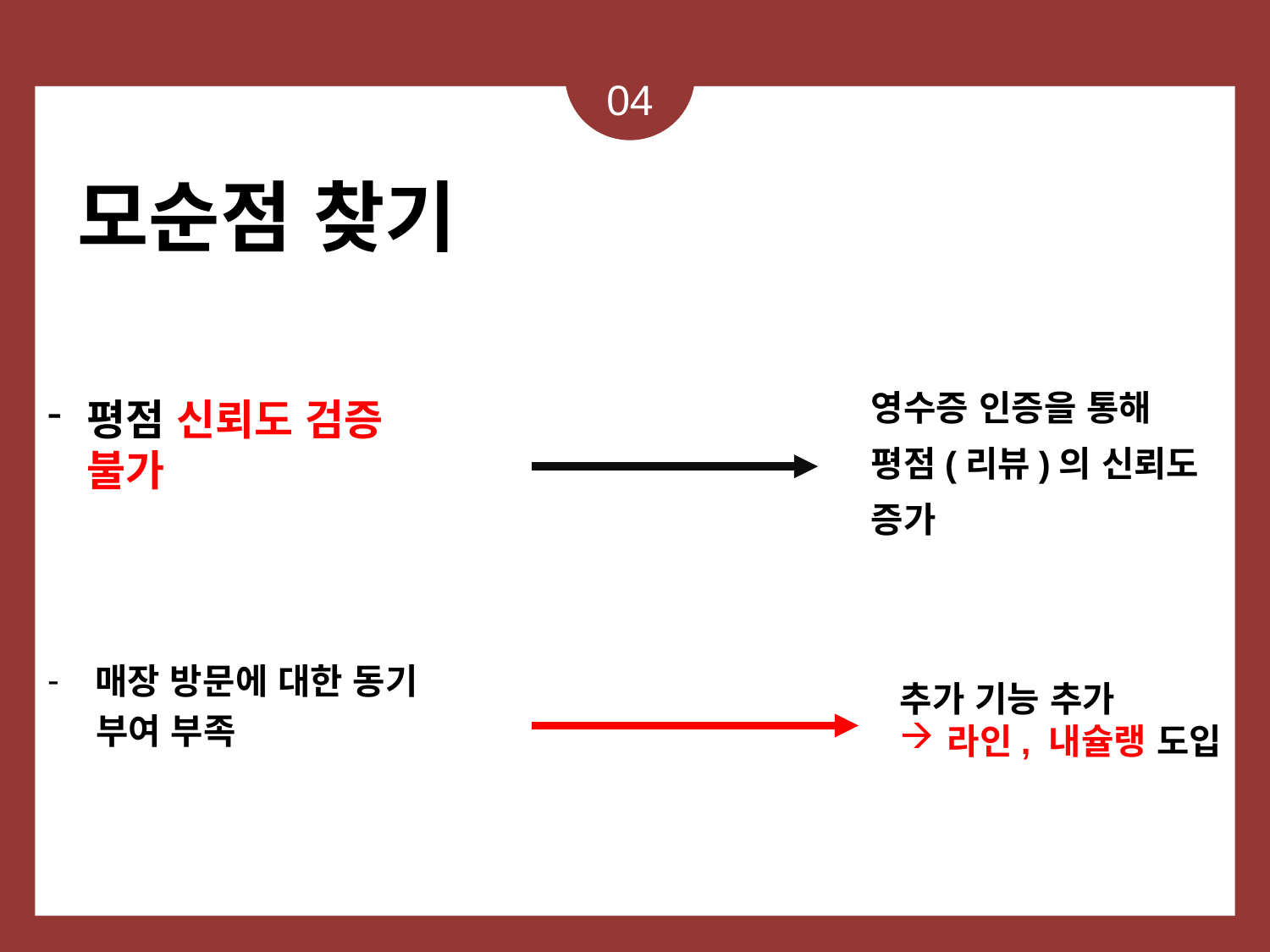

04

모순점 찾기
영수증 인증을 통해
평점(리뷰)의 신뢰도
증가
평점 신뢰도 검증 불가

매장 방문에 대한 동기
    부여 부족
추가 기능 추가
라인, 내슐랭 도입